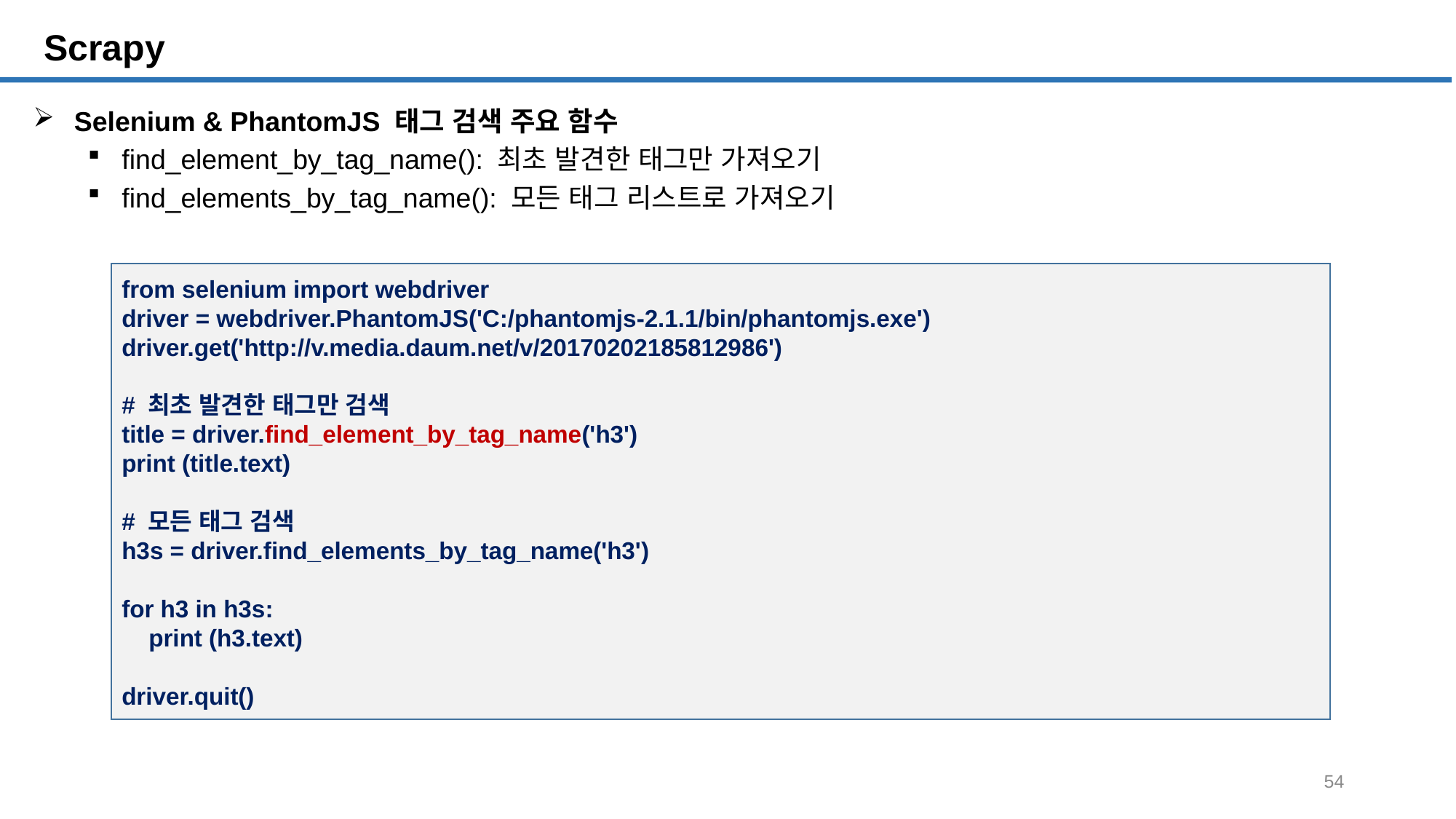

SQL 튜닝 개요
# Scrapy

Selenium & PhantomJS 태그 검색 주요 함수
find_element_by_tag_name(): 최초 발견한 태그만 가져오기
find_elements_by_tag_name(): 모든 태그 리스트로 가져오기
from selenium import webdriver
driver = webdriver.PhantomJS('C:/phantomjs-2.1.1/bin/phantomjs.exe')
driver.get('http://v.media.daum.net/v/20170202185812986')

# 최초 발견한 태그만 검색
title = driver.find_element_by_tag_name('h3')
print (title.text)

# 모든 태그 검색
h3s = driver.find_elements_by_tag_name('h3')

for h3 in h3s:
    print (h3.text)

driver.quit()
54